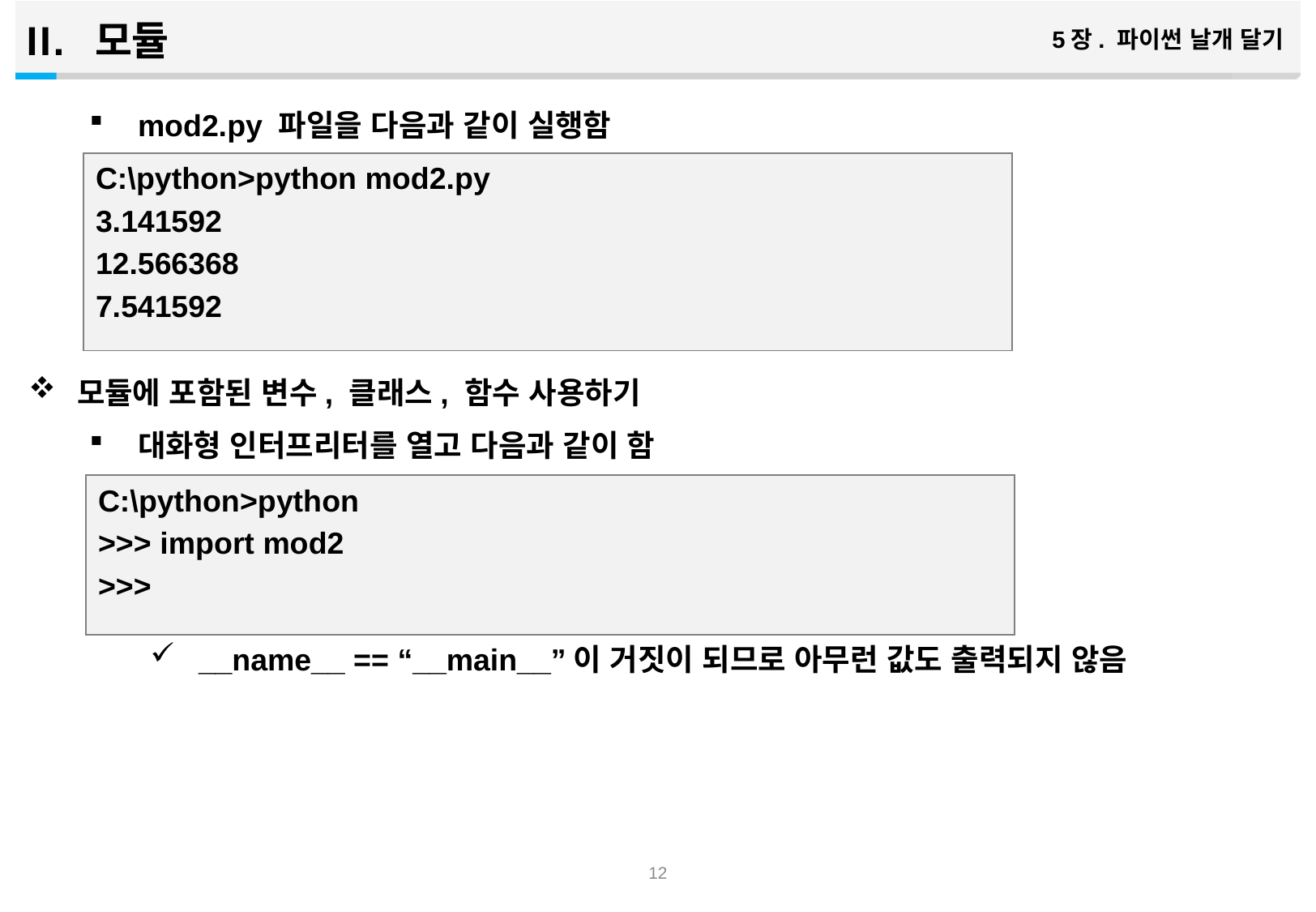

모듈
5장. 파이썬 날개 달기
mod2.py 파일을 다음과 같이 실행함

모듈에 포함된 변수, 클래스, 함수 사용하기
대화형 인터프리터를 열고 다음과 같이 함

__name__ == “__main__”이 거짓이 되므로 아무런 값도 출력되지 않음
C:\python>python mod2.py
3.141592
12.566368
7.541592
C:\python>python
>>> import mod2
>>>
12